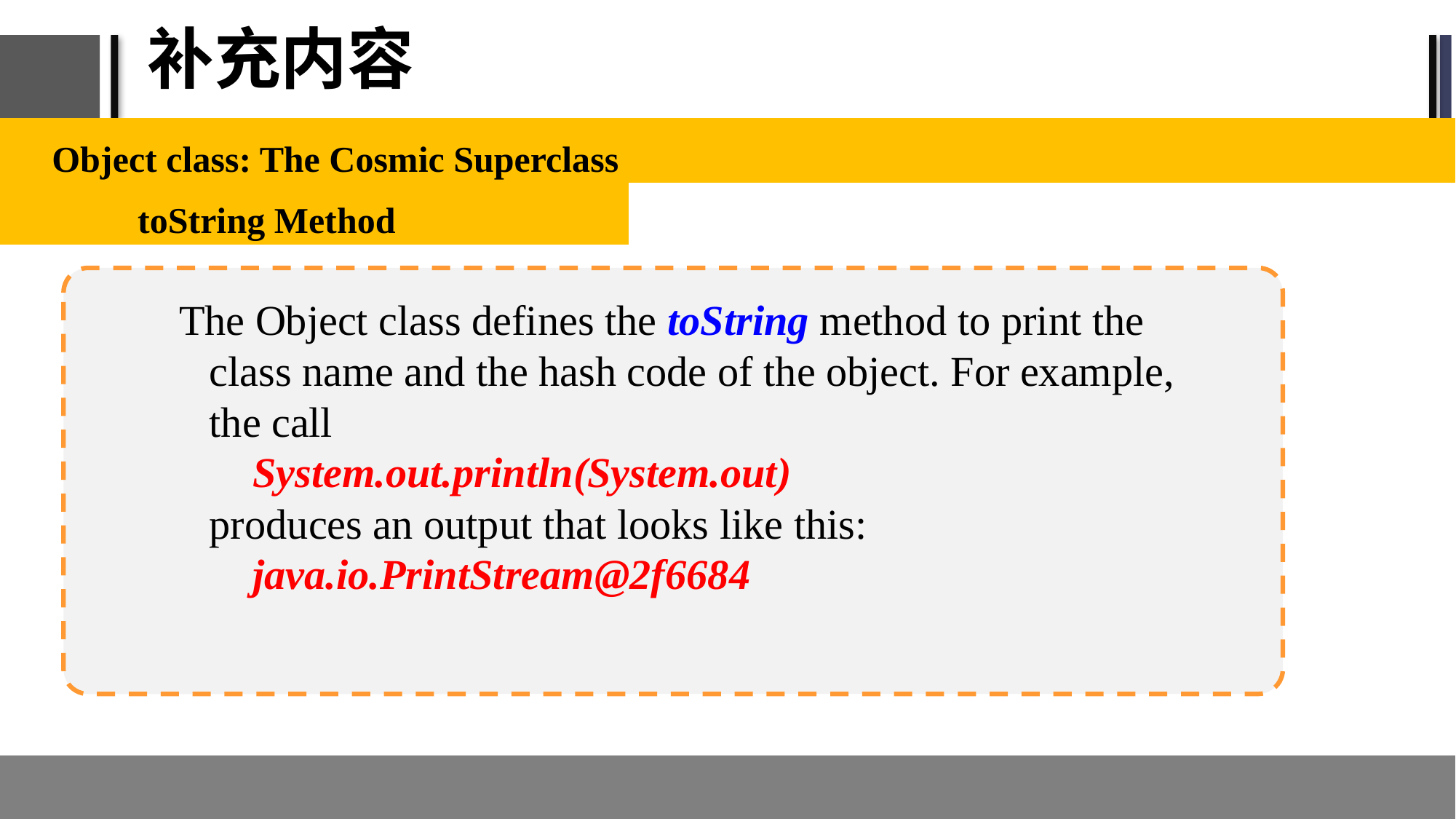

# 补充内容

Object class: The Cosmic Superclass

	toString Method

 The Object class defines the toString method to print the class name and the hash code of the object. For example, the call
        System.out.println(System.out)
produces an output that looks like this:
        java.io.PrintStream@2f6684